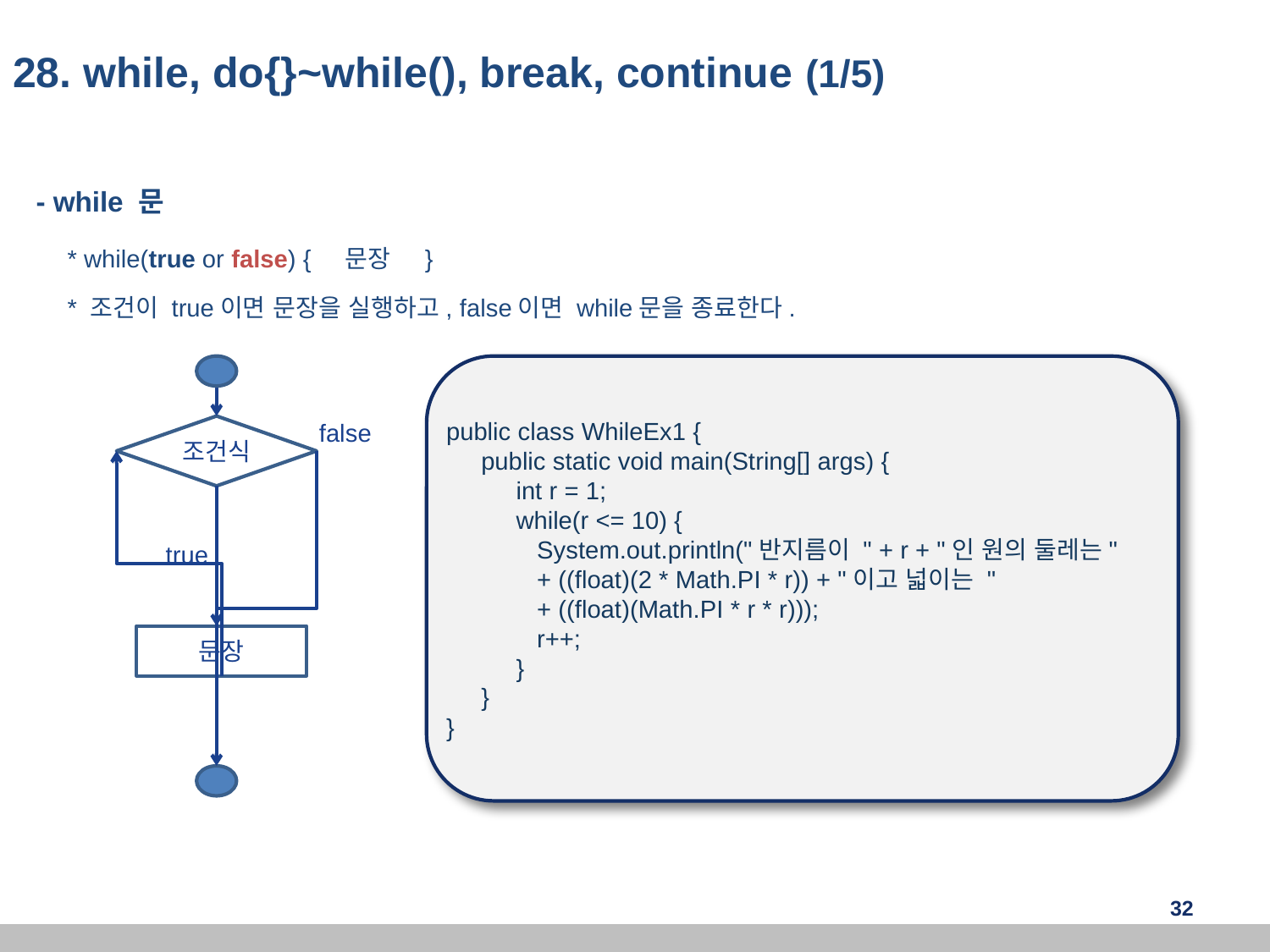

28. while, do{}~while(), break, continue (1/5)

   - while 문

	 * while(true or false) {    문장    }

	 * 조건이 true이면 문장을 실행하고, false이면 while문을 종료한다.

false
조건식
true
문장

public class WhileEx1 {
     public static void main(String[] args) {
          int r = 1;
          while(r <= 10) {
             System.out.println("반지름이 " + r + "인 원의 둘레는"
             + ((float)(2 * Math.PI * r)) + "이고 넓이는 "
             + ((float)(Math.PI * r * r)));
             r++;
          }
     }
}
32